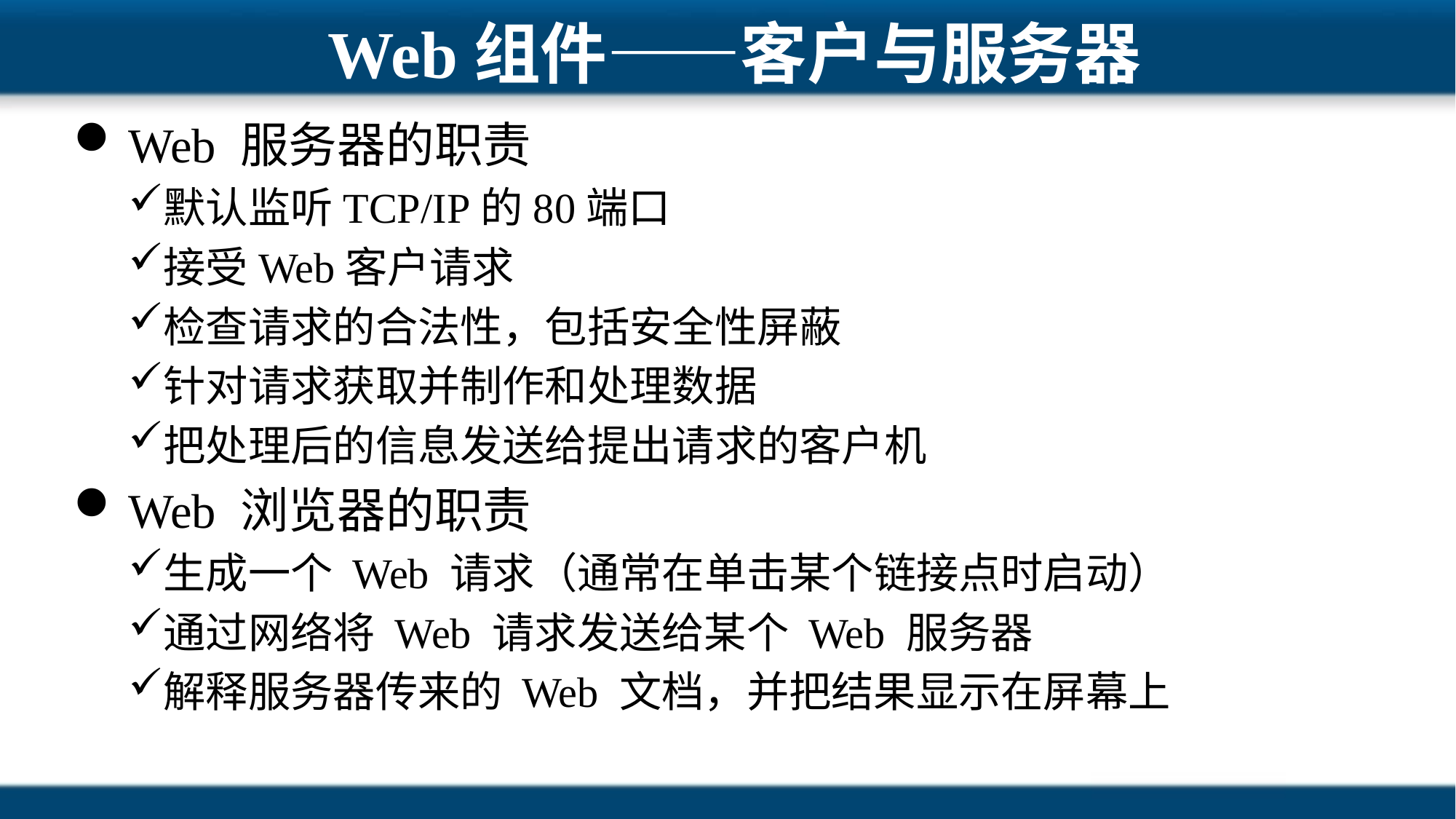

# Web组件——客户与服务器
Web 服务器的职责
默认监听TCP/IP的80端口
接受Web客户请求
检查请求的合法性，包括安全性屏蔽
针对请求获取并制作和处理数据
把处理后的信息发送给提出请求的客户机
Web 浏览器的职责
生成一个 Web 请求（通常在单击某个链接点时启动）
通过网络将 Web 请求发送给某个 Web 服务器
解释服务器传来的 Web 文档，并把结果显示在屏幕上